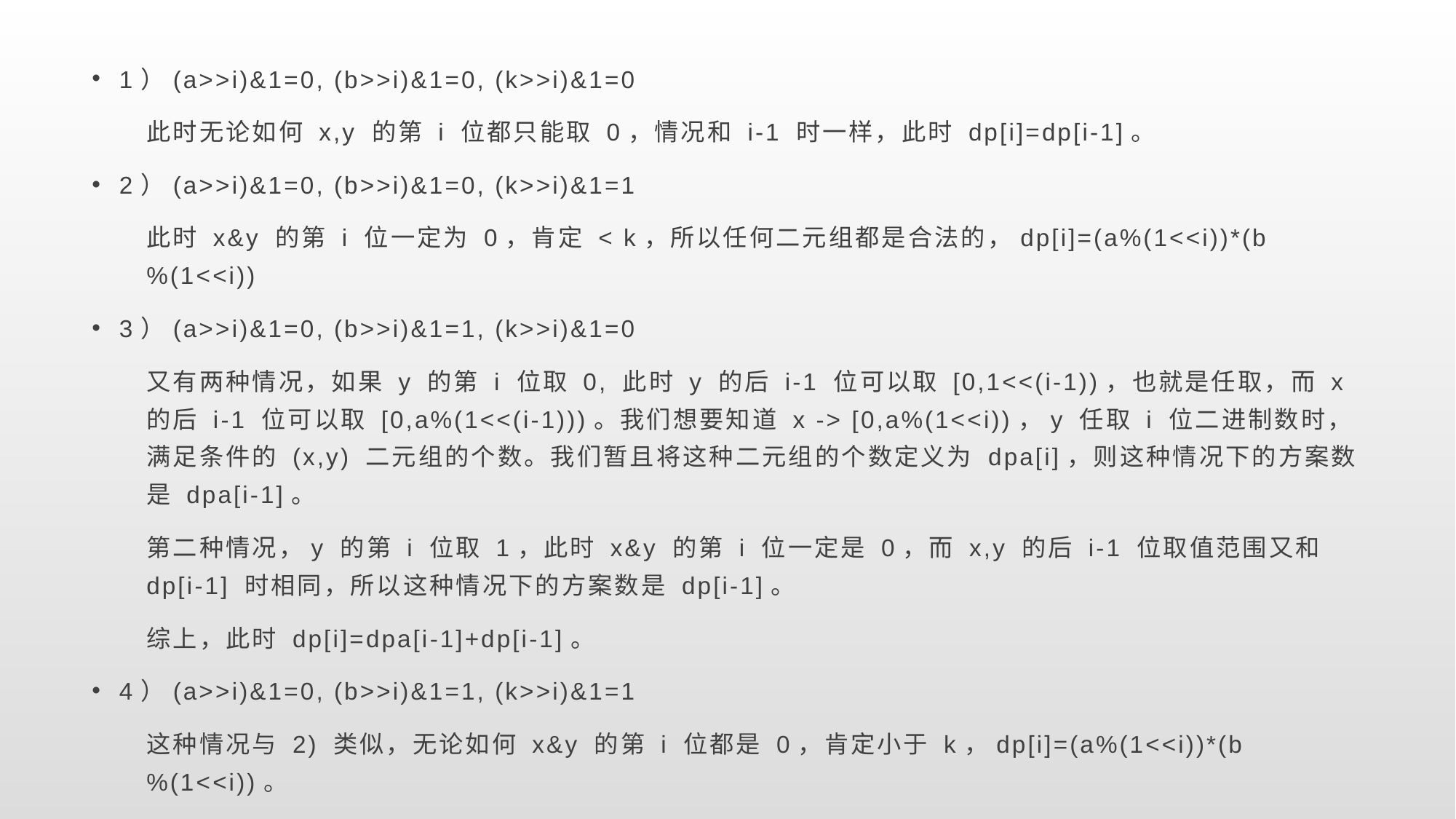

1）(a>>i)&1=0, (b>>i)&1=0, (k>>i)&1=0
此时无论如何 x,y 的第 i 位都只能取 0，情况和 i-1 时一样，此时 dp[i]=dp[i-1]。
2）(a>>i)&1=0, (b>>i)&1=0, (k>>i)&1=1
此时 x&y 的第 i 位一定为 0，肯定 < k，所以任何二元组都是合法的，dp[i]=(a%(1<<i))*(b%(1<<i))
3）(a>>i)&1=0, (b>>i)&1=1, (k>>i)&1=0
又有两种情况，如果 y 的第 i 位取 0, 此时 y 的后 i-1 位可以取 [0,1<<(i-1))，也就是任取，而 x 的后 i-1 位可以取 [0,a%(1<<(i-1)))。我们想要知道 x -> [0,a%(1<<i))，y 任取 i 位二进制数时，满足条件的 (x,y) 二元组的个数。我们暂且将这种二元组的个数定义为 dpa[i]，则这种情况下的方案数是 dpa[i-1]。
第二种情况，y 的第 i 位取 1，此时 x&y 的第 i 位一定是 0，而 x,y 的后 i-1 位取值范围又和 dp[i-1] 时相同，所以这种情况下的方案数是 dp[i-1]。
综上，此时 dp[i]=dpa[i-1]+dp[i-1]。
4）(a>>i)&1=0, (b>>i)&1=1, (k>>i)&1=1
这种情况与 2) 类似，无论如何 x&y 的第 i 位都是 0，肯定小于 k，dp[i]=(a%(1<<i))*(b%(1<<i))。